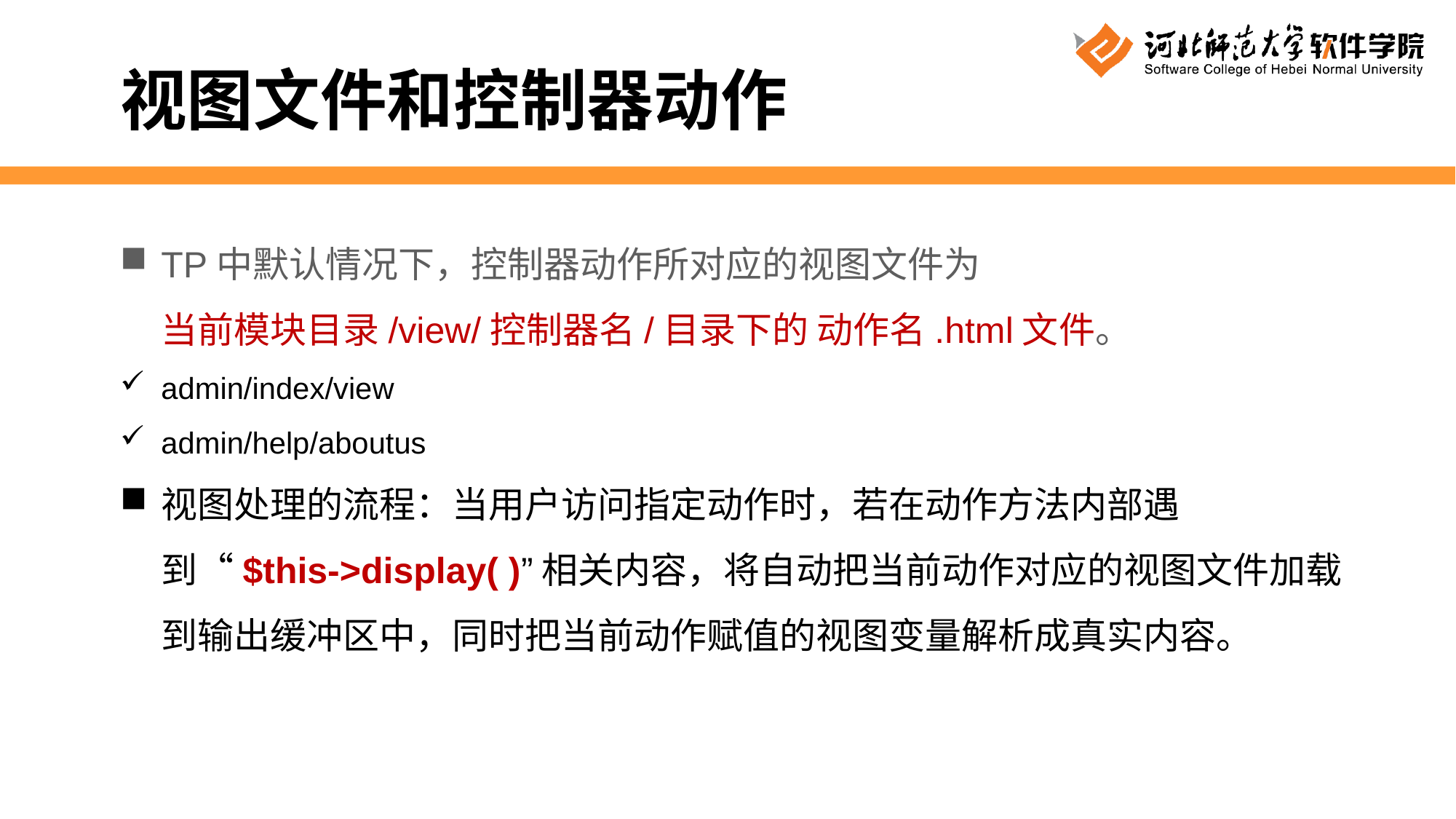

视图文件和控制器动作
TP中默认情况下，控制器动作所对应的视图文件为 当前模块目录/view/控制器名/目录下的 动作名.html文件。
admin/index/view
admin/help/aboutus
视图处理的流程：当用户访问指定动作时，若在动作方法内部遇到“$this->display( )”相关内容，将自动把当前动作对应的视图文件加载到输出缓冲区中，同时把当前动作赋值的视图变量解析成真实内容。